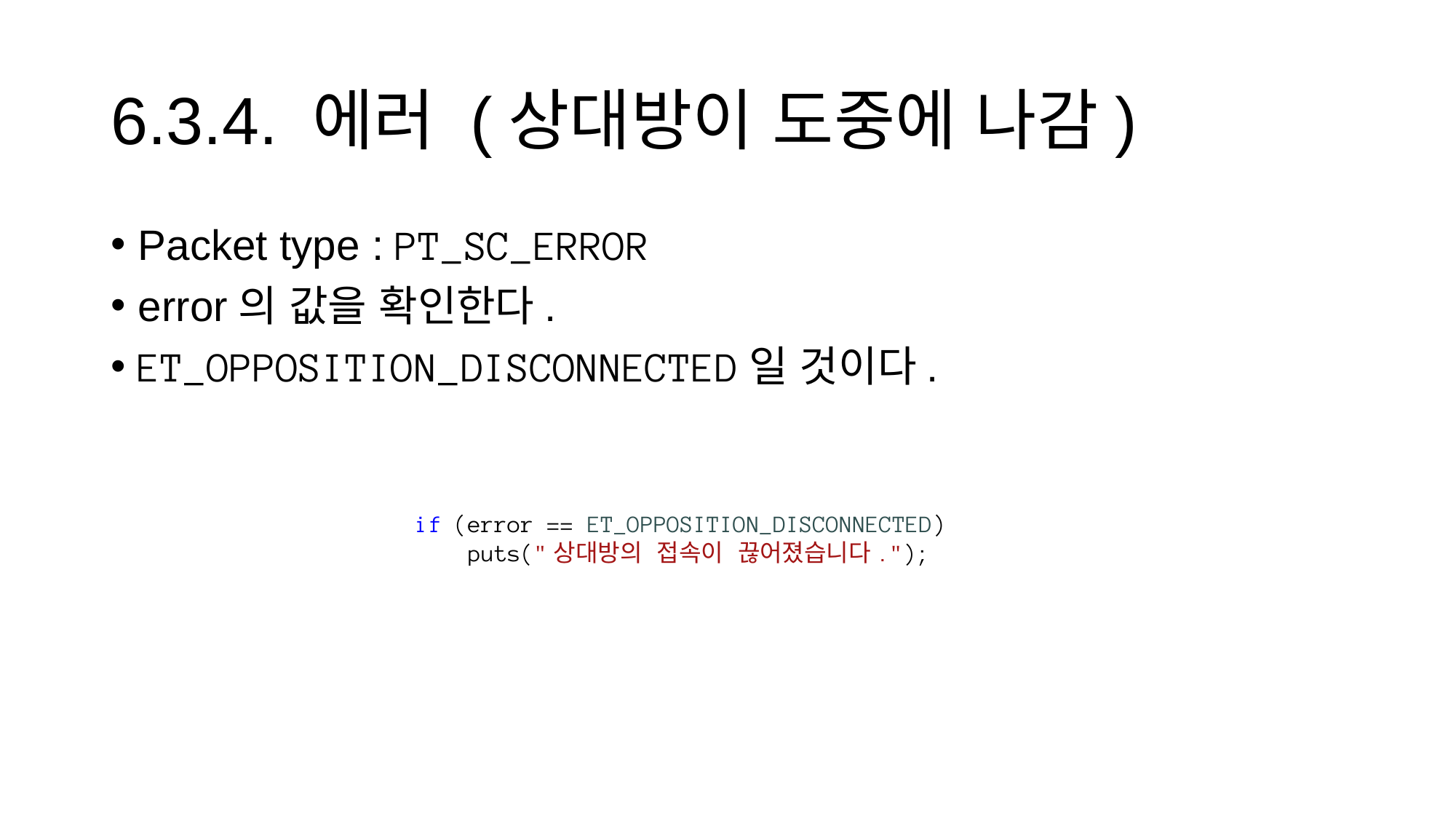

# 6.3.4. 에러 (상대방이 도중에 나감)
Packet type : PT_SC_ERROR
error의 값을 확인한다.
ET_OPPOSITION_DISCONNECTED일 것이다.
if (error == ET_OPPOSITION_DISCONNECTED)
    puts("상대방의 접속이 끊어졌습니다.");